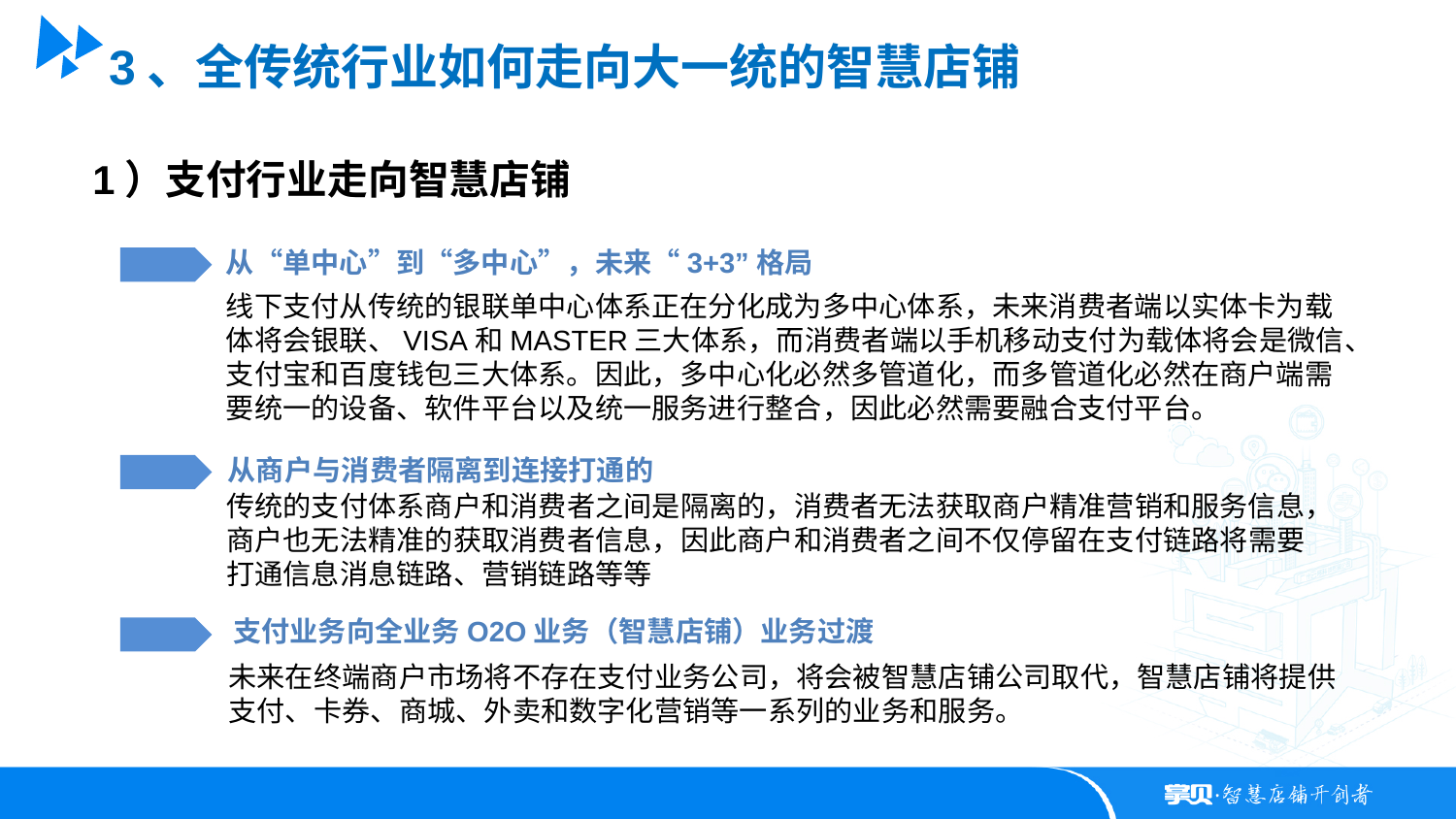

3、全传统行业如何走向大一统的智慧店铺

1）支付行业走向智慧店铺
从“单中心”到“多中心”，未来“3+3”格局

线下支付从传统的银联单中心体系正在分化成为多中心体系，未来消费者端以实体卡为载体将会银联、VISA和MASTER三大体系，而消费者端以手机移动支付为载体将会是微信、支付宝和百度钱包三大体系。因此，多中心化必然多管道化，而多管道化必然在商户端需要统一的设备、软件平台以及统一服务进行整合，因此必然需要融合支付平台。
从商户与消费者隔离到连接打通的

传统的支付体系商户和消费者之间是隔离的，消费者无法获取商户精准营销和服务信息，商户也无法精准的获取消费者信息，因此商户和消费者之间不仅停留在支付链路将需要打通信息消息链路、营销链路等等
支付业务向全业务O2O业务（智慧店铺）业务过渡

未来在终端商户市场将不存在支付业务公司，将会被智慧店铺公司取代，智慧店铺将提供支付、卡券、商城、外卖和数字化营销等一系列的业务和服务。